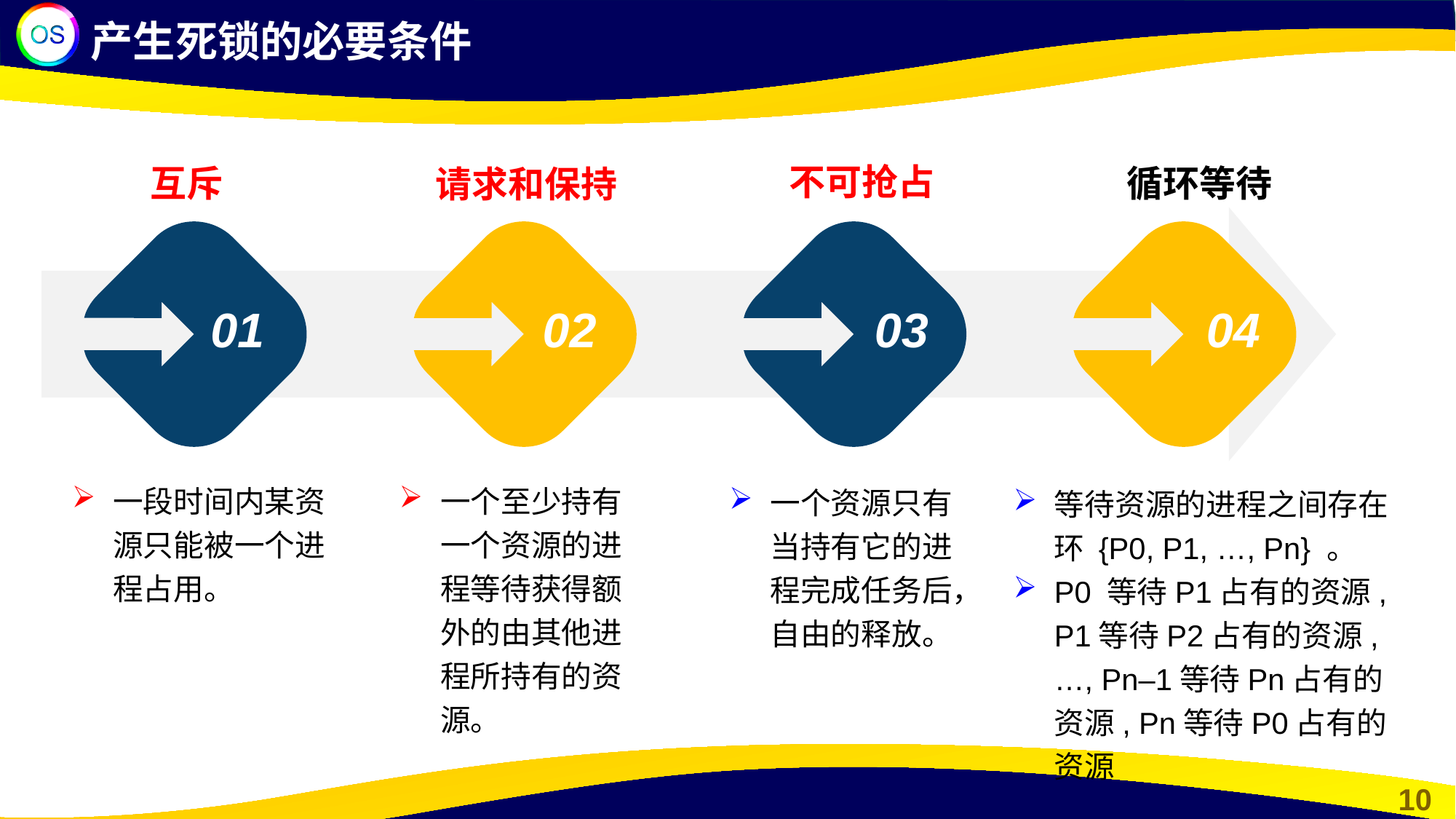

产生死锁的必要条件
请求和保持
不可抢占
互斥
循环等待

01
02
03
04
一个至少持有一个资源的进程等待获得额外的由其他进程所持有的资源。
一段时间内某资源只能被一个进程占用。
一个资源只有当持有它的进程完成任务后，自由的释放。
等待资源的进程之间存在环 {P0, P1, …, Pn} 。
P0 等待P1占有的资源, P1等待P2占有的资源, …, Pn–1等待Pn占有的资源, Pn等待P0占有的资源